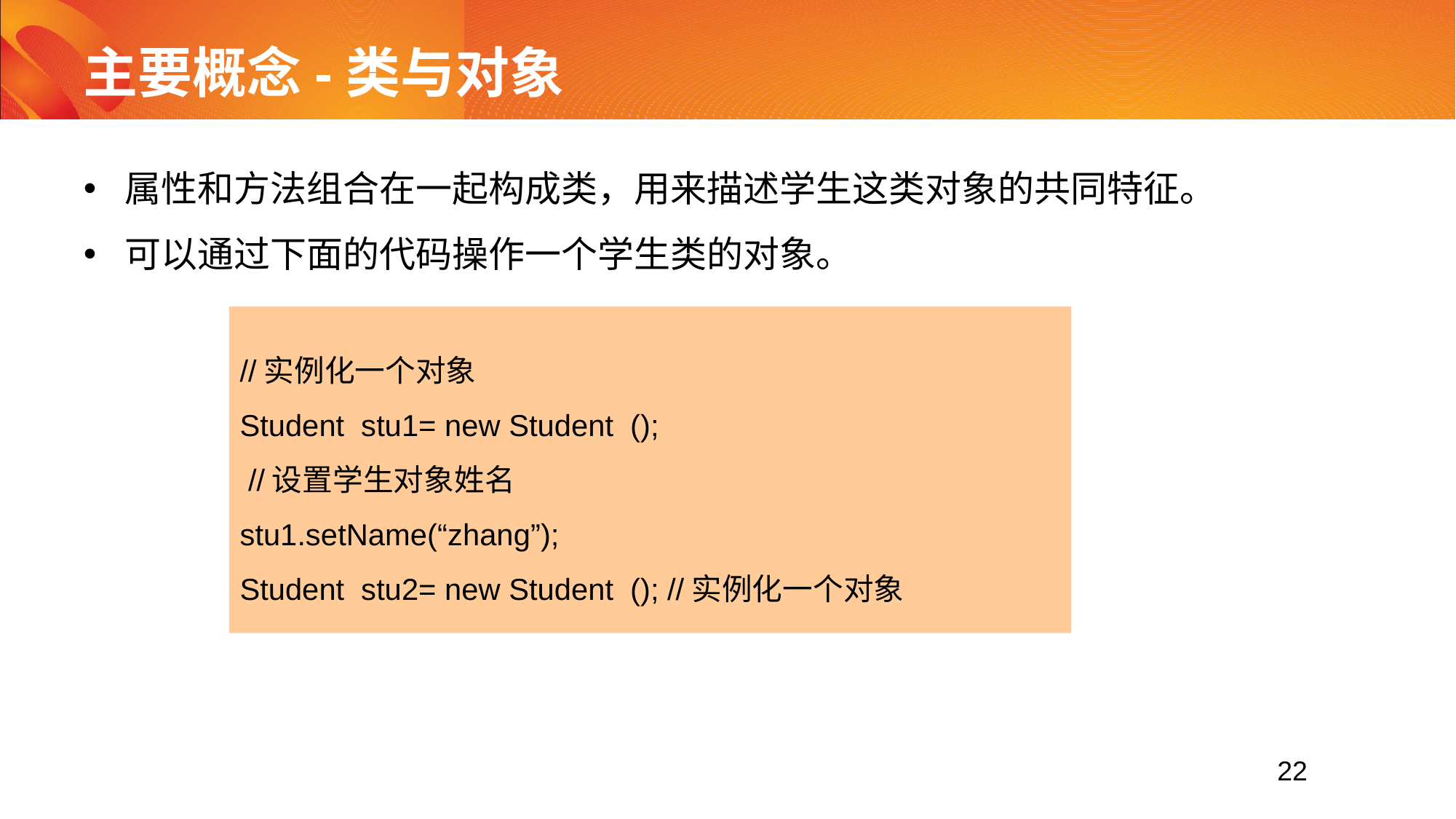

# 主要概念-类与对象
属性和方法组合在一起构成类，用来描述学生这类对象的共同特征。
可以通过下面的代码操作一个学生类的对象。

//实例化一个对象
Student  stu1= new Student  ();
 //设置学生对象姓名
stu1.setName(“zhang”);
Student  stu2= new Student  (); //实例化一个对象